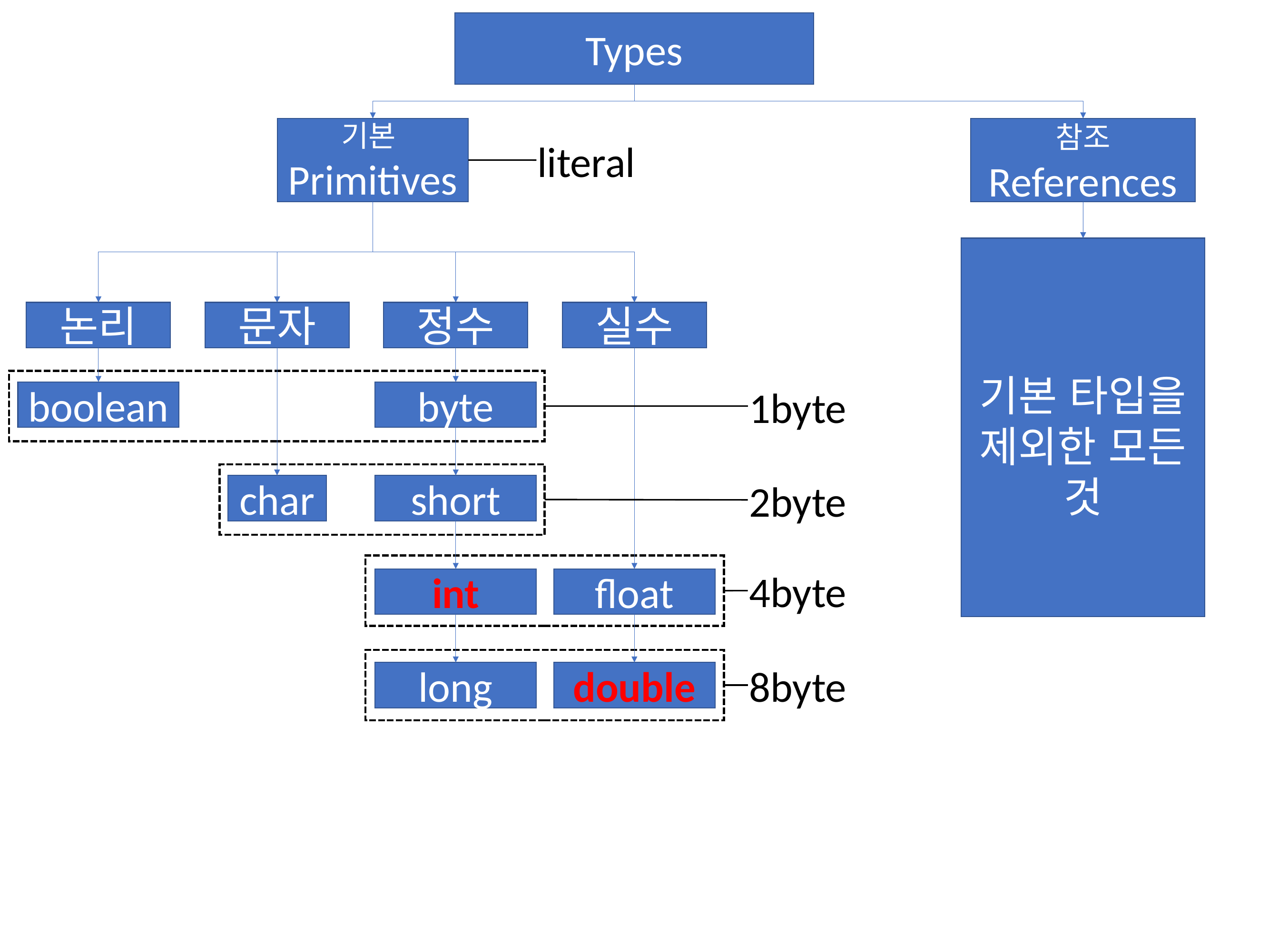

Types
참조
References
기본
Primitives
literal
기본 타입을 제외한 모든 것
정수
실수
문자
논리

byte
boolean
1byte

short
char
2byte

4byte
float
int

double
8byte
long